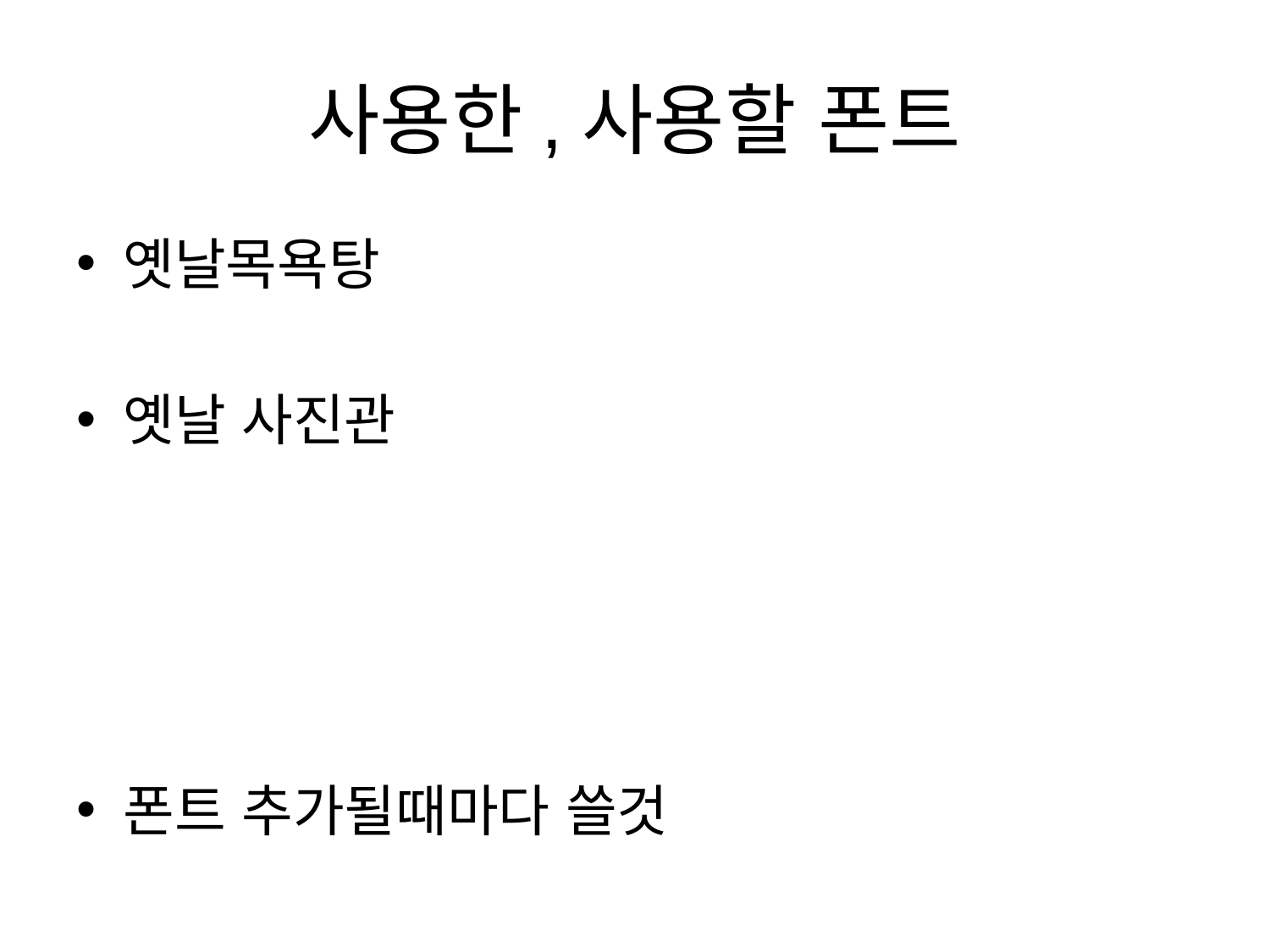

# 사용한,사용할 폰트
옛날목욕탕

옛날 사진관

폰트 추가될때마다 쓸것